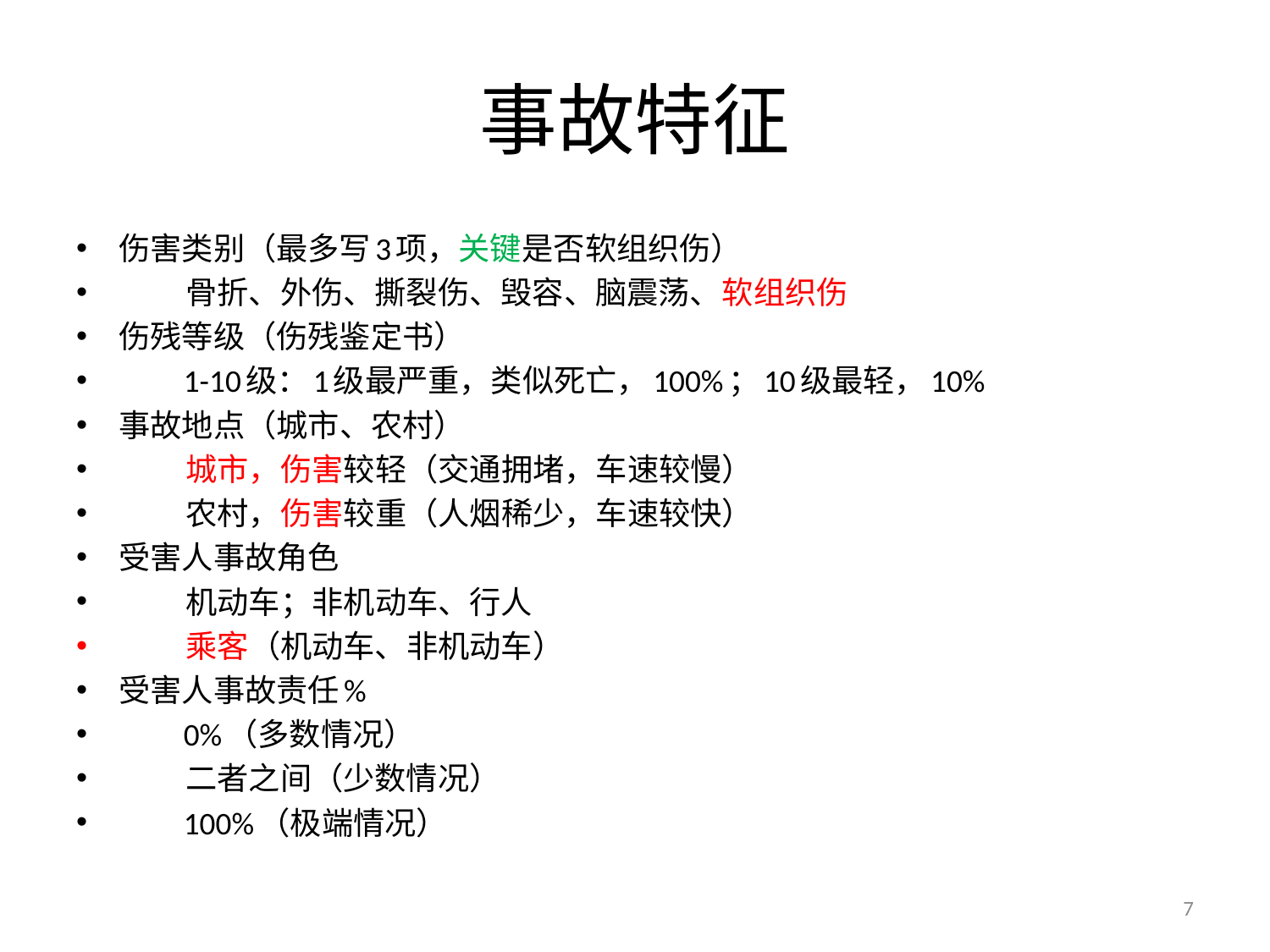

# 事故特征
伤害类别（最多写3项，关键是否软组织伤）
         骨折、外伤、撕裂伤、毁容、脑震荡、软组织伤
伤残等级（伤残鉴定书）
         1-10级：1级最严重，类似死亡，100%；10级最轻，10%
事故地点（城市、农村）
         城市，伤害较轻（交通拥堵，车速较慢）
         农村，伤害较重（人烟稀少，车速较快）
受害人事故角色
         机动车；非机动车、行人
         乘客（机动车、非机动车）
受害人事故责任%
         0%（多数情况）
         二者之间（少数情况）
         100%（极端情况）

7